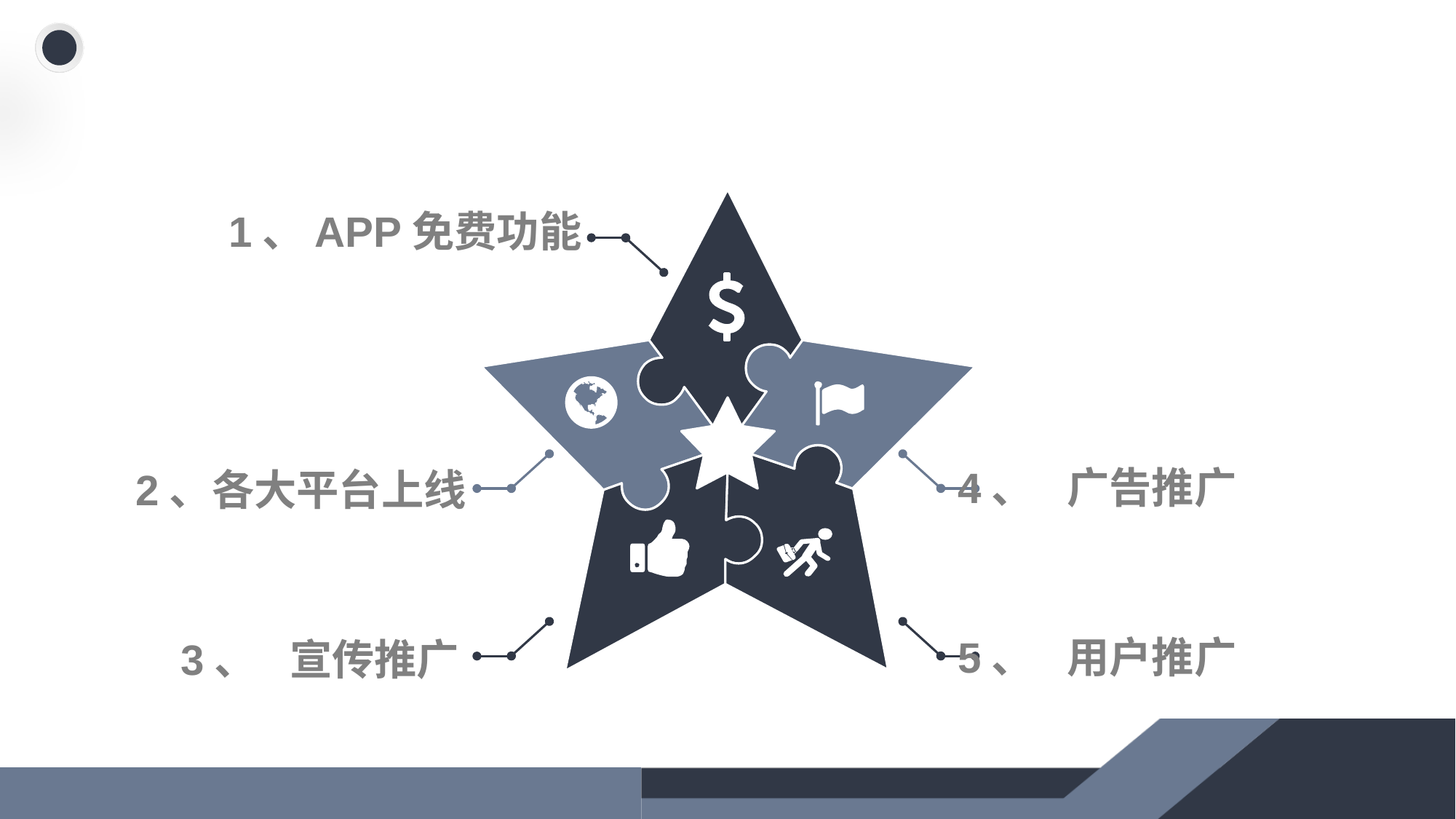

1、APP免费功能

4、	广告推广
2、各大平台上线

5、	用户推广
3、	宣传推广